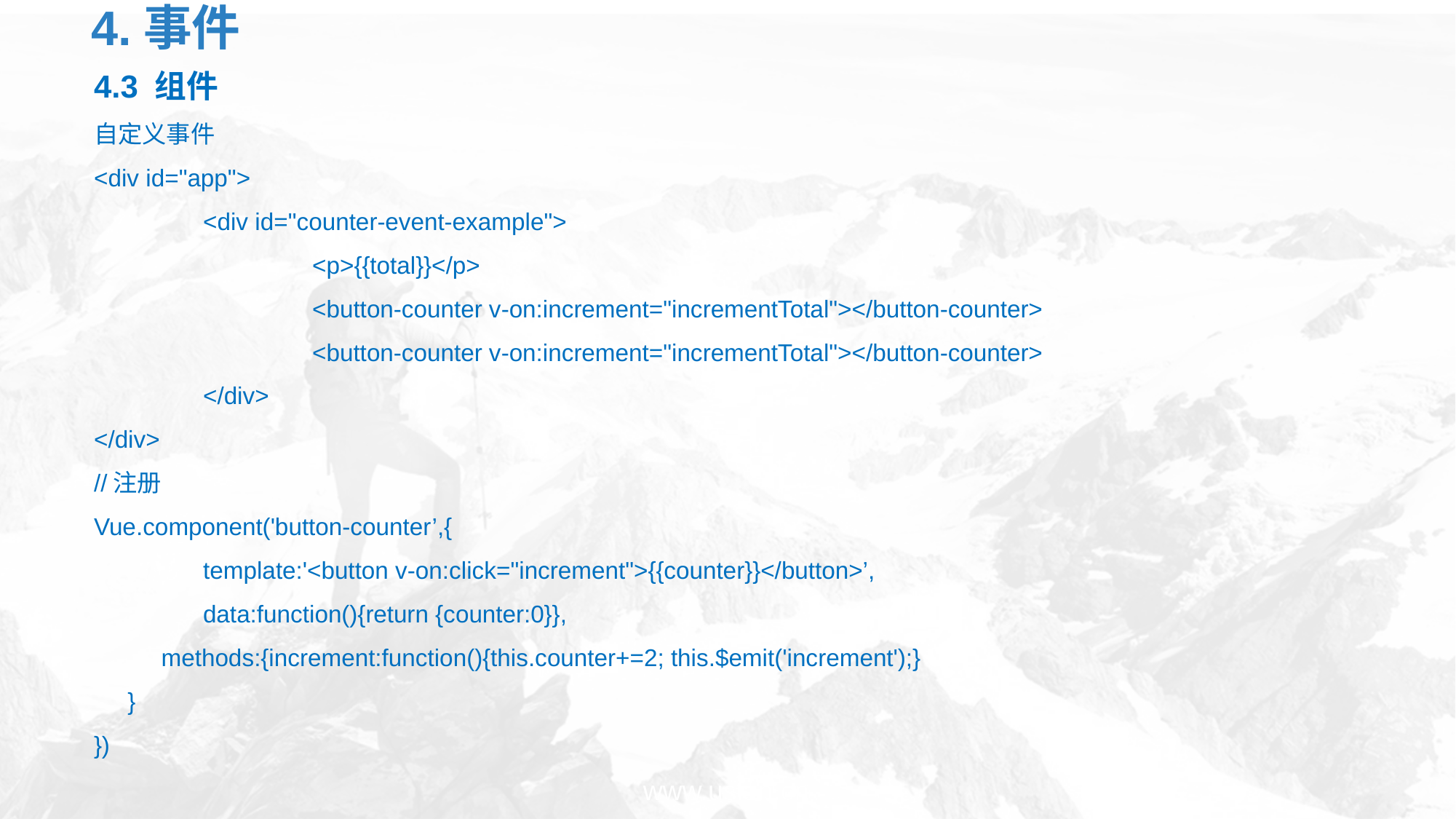

# 4.事件
4.3 组件
自定义事件
<div id="app">
	<div id="counter-event-example">
		<p>{{total}}</p>
		<button-counter v-on:increment="incrementTotal"></button-counter>
		<button-counter v-on:increment="incrementTotal"></button-counter>
	</div>
</div>
//注册
Vue.component('button-counter’,{
	template:'<button v-on:click="increment">{{counter}}</button>’,
 	data:function(){return {counter:0}},
          methods:{increment:function(){this.counter+=2; this.$emit('increment');}
     }
})
www.usian.cn